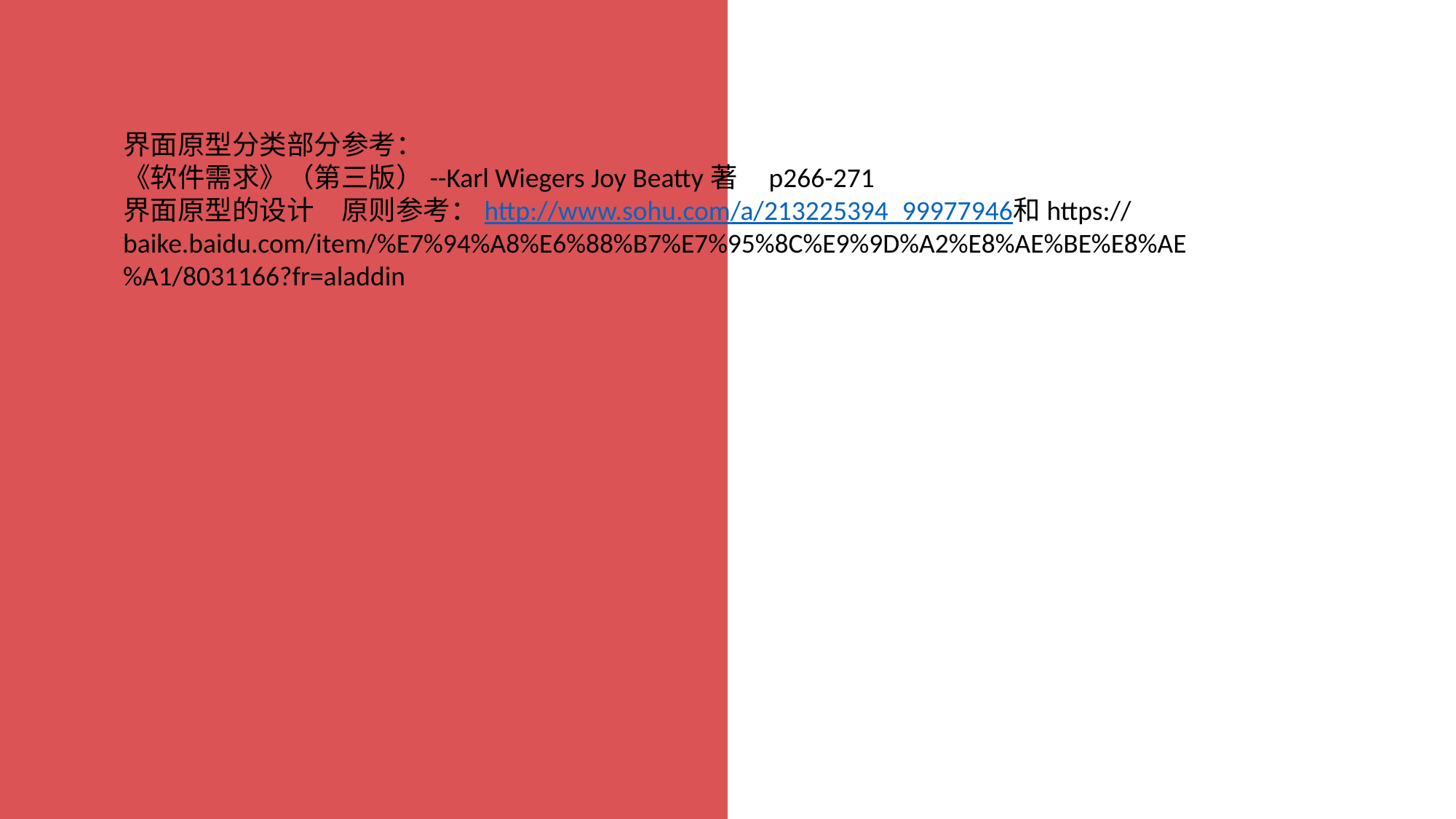

界面原型分类部分参考：
《软件需求》（第三版）--Karl Wiegers Joy Beatty著    p266-271
界面原型的设计	原则参考：http://www.sohu.com/a/213225394_99977946和https://baike.baidu.com/item/%E7%94%A8%E6%88%B7%E7%95%8C%E9%9D%A2%E8%AE%BE%E8%AE%A1/8031166?fr=aladdin